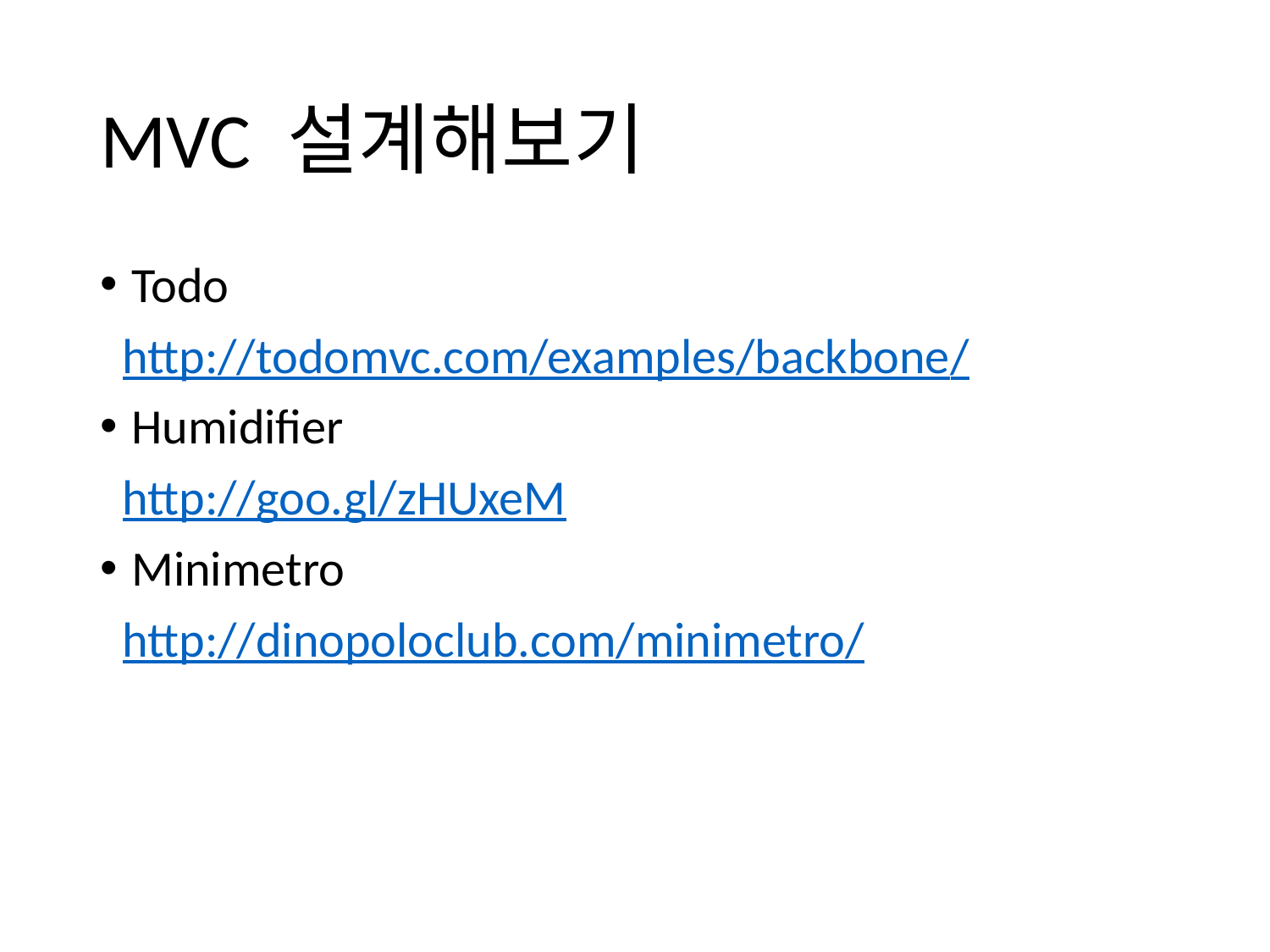

# MVC 설계해보기
Todo
  http://todomvc.com/examples/backbone/
Humidifier
  http://goo.gl/zHUxeM
Minimetro
  http://dinopoloclub.com/minimetro/